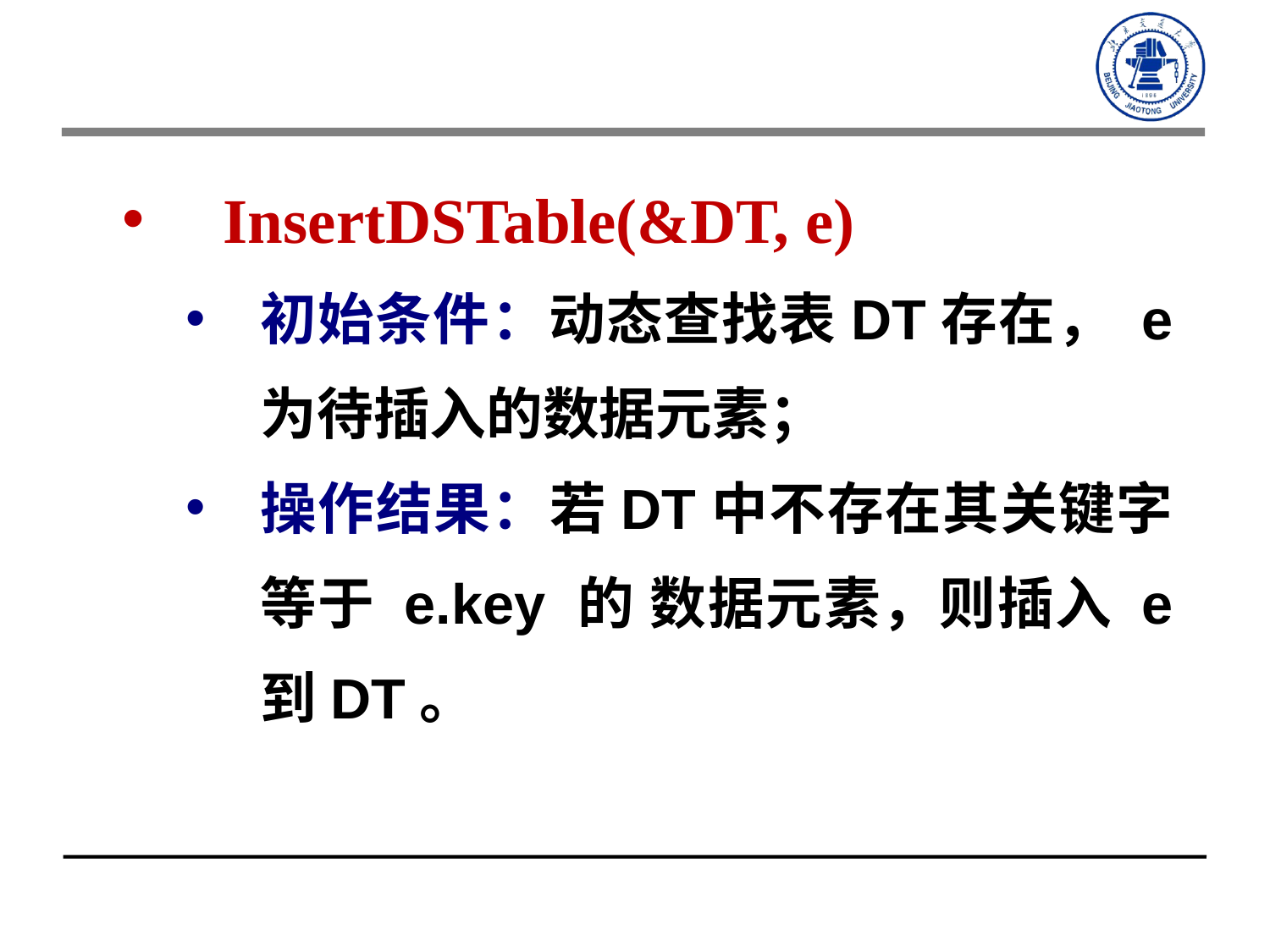

InsertDSTable(&DT, e)
初始条件：动态查找表DT存在， e 为待插入的数据元素；
操作结果：若DT中不存在其关键字等于 e.key 的 数据元素，则插入 e 到DT。